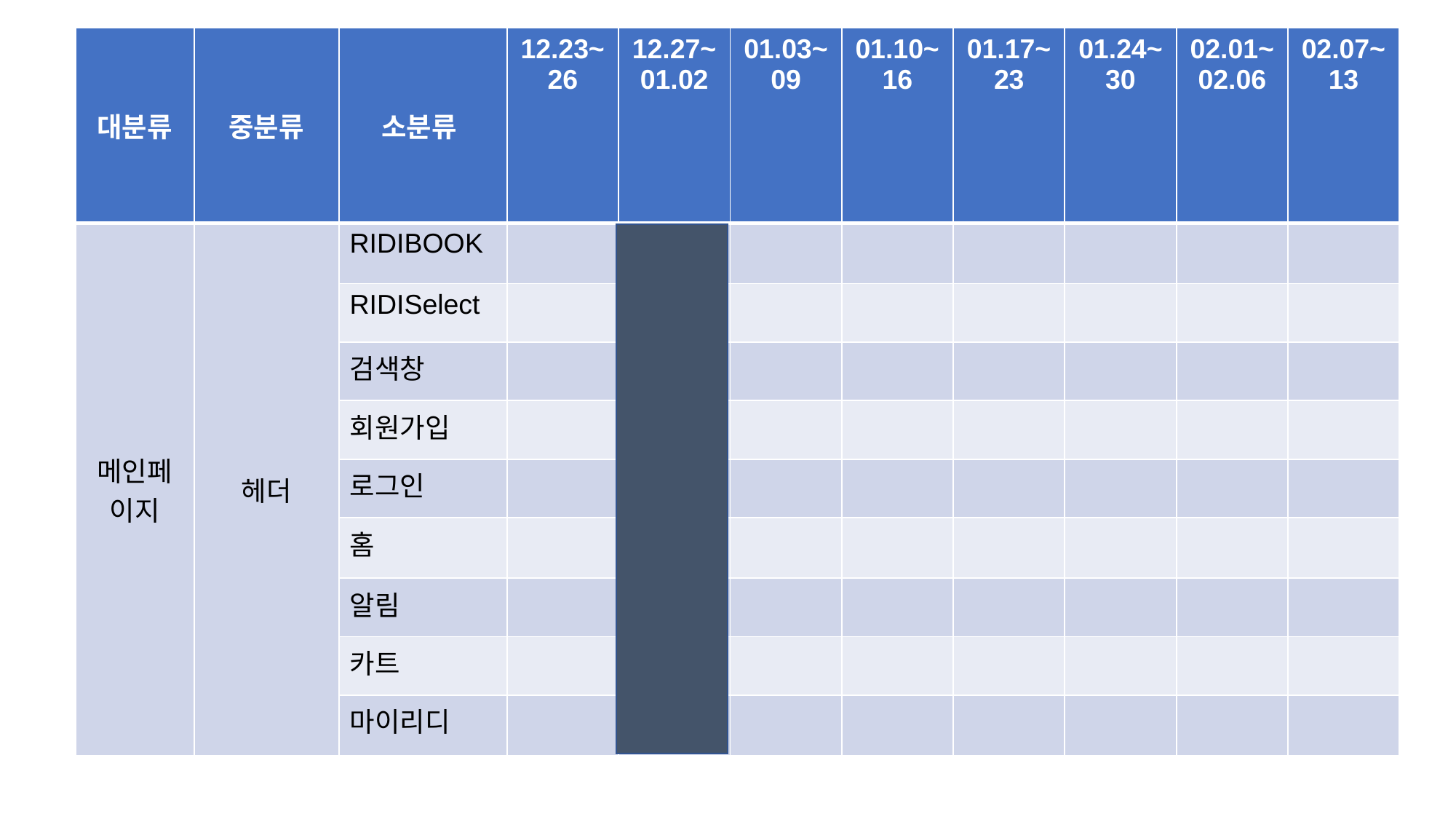

| 대분류 | 중분류 | 소분류 | 12.23~26 | 12.27~01.02 | 01.03~09 | 01.10~16 | 01.17~23 | 01.24~30 | 02.01~02.06 | 02.07~13 |
| --- | --- | --- | --- | --- | --- | --- | --- | --- | --- | --- |
| 메인페이지 | 헤더 | RIDIBOOK |  |  |  |  |  |  |  |  |
|  |  | RIDISelect |  |  |  |  |  |  |  |  |
|  |  | 검색창 |  |  |  |  |  |  |  |  |
|  |  | 회원가입 |  |  |  |  |  |  |  |  |
|  |  | 로그인 |  |  |  |  |  |  |  |  |
|  |  | 홈 |  |  |  |  |  |  |  |  |
|  |  | 알림 |  |  |  |  |  |  |  |  |
|  |  | 카트 |  |  |  |  |  |  |  |  |
|  |  | 마이리디 |  |  |  |  |  |  |  |  |